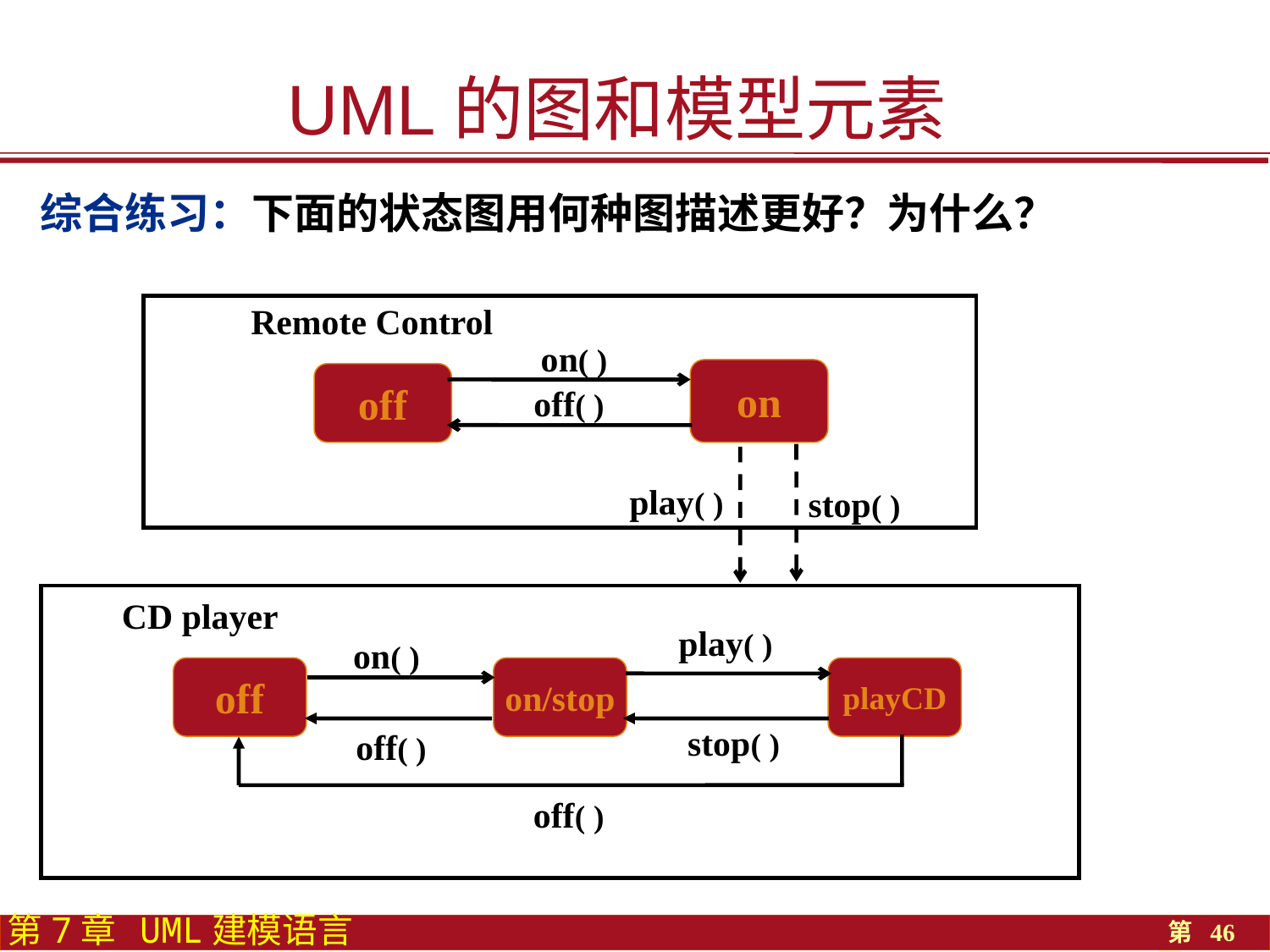

UML的图和模型元素
综合练习：下面的状态图用何种图描述更好？为什么？
Remote Control

on( )
on
off
off( )

play( )
stop( )

CD player
play( )
on( )
off
on/stop
playCD

stop( )

off( )

off( )